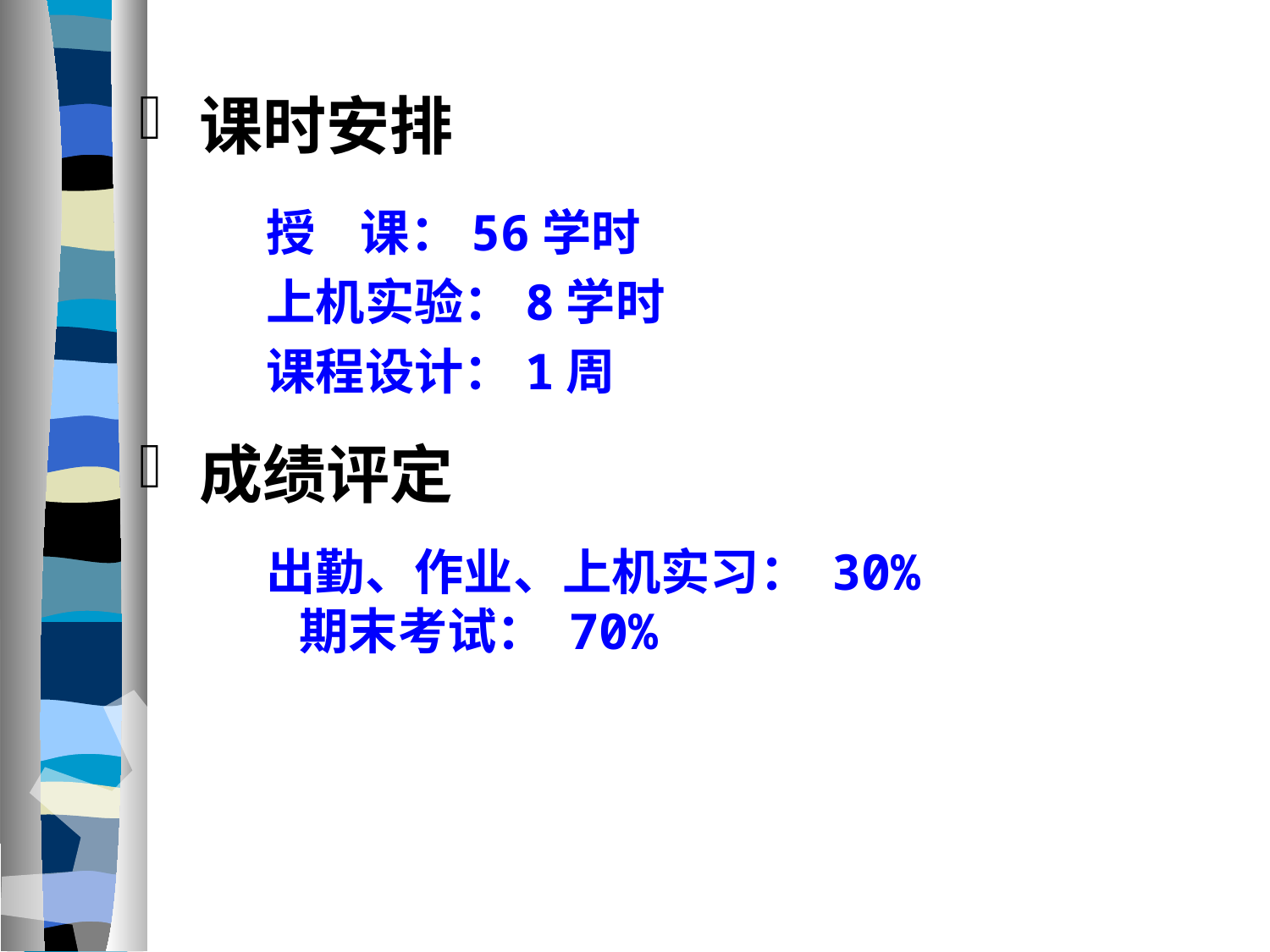

课时安排
授    课：56学时
上机实验：8学时
课程设计：1周

 成绩评定
	出勤、作业、上机实习： 30%
     期末考试： 70%